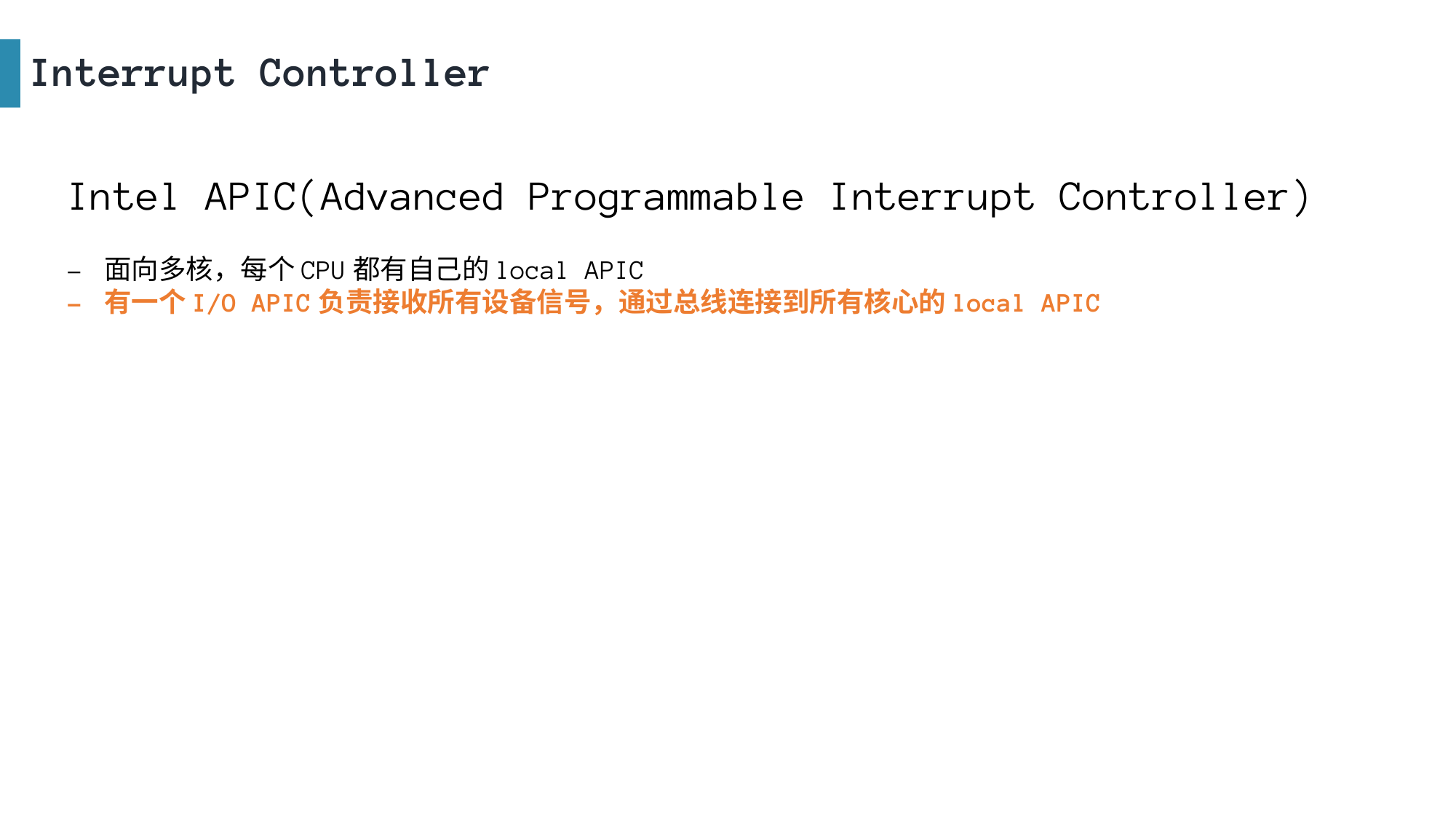

Interrupt Controller

Intel APIC(Advanced Programmable Interrupt Controller)

- 面向多核，每个CPU都有自己的local APIC
- 有一个I/O APIC负责接收所有设备信号，通过总线连接到所有核心的local APIC